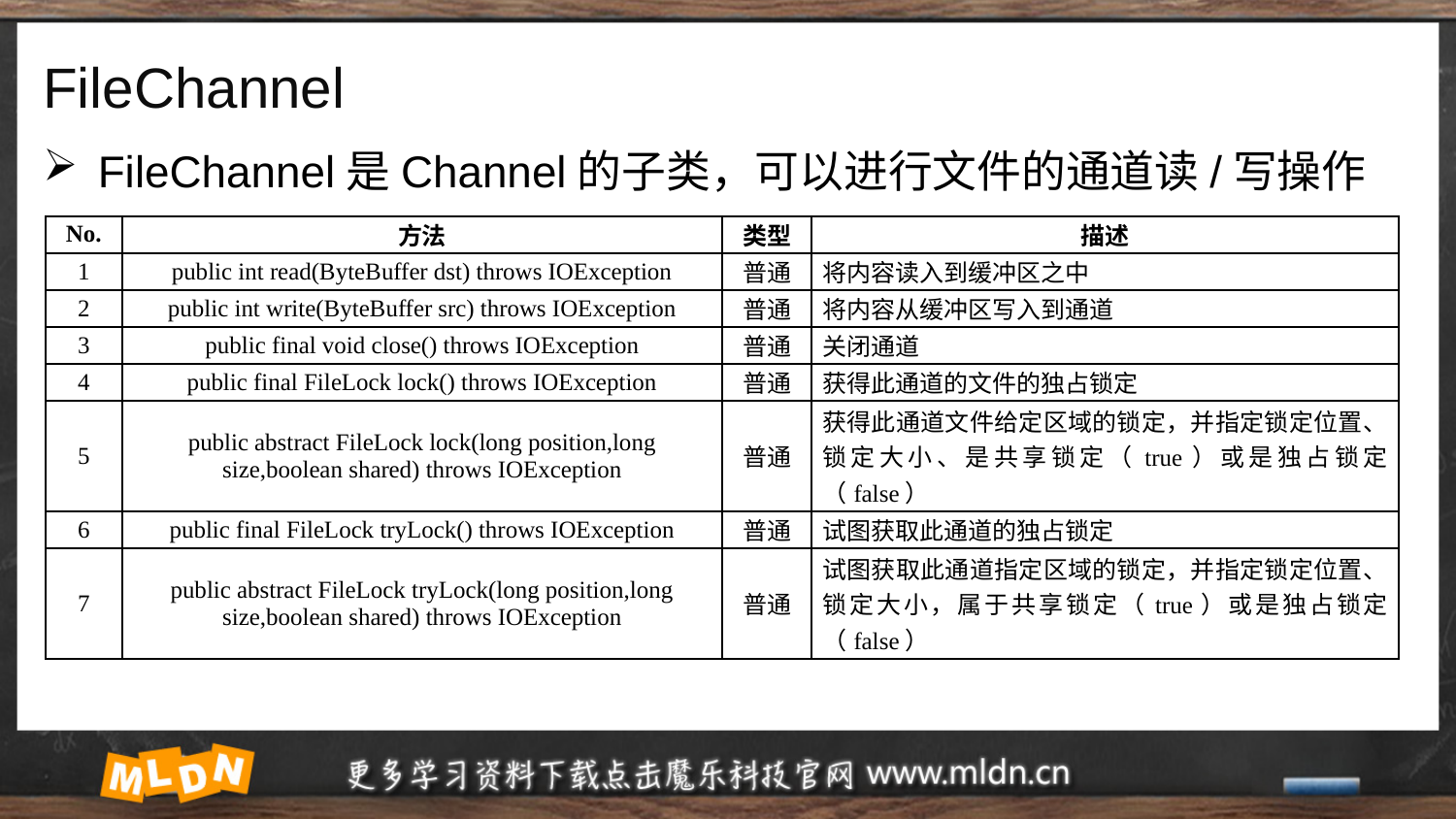

# FileChannel
FileChannel是Channel的子类，可以进行文件的通道读/写操作
| No. | 方法 | 类型 | 描述 |
| --- | --- | --- | --- |
| 1 | public int read(ByteBuffer dst) throws IOException | 普通 | 将内容读入到缓冲区之中 |
| 2 | public int write(ByteBuffer src) throws IOException | 普通 | 将内容从缓冲区写入到通道 |
| 3 | public final void close() throws IOException | 普通 | 关闭通道 |
| 4 | public final FileLock lock() throws IOException | 普通 | 获得此通道的文件的独占锁定 |
| 5 | public abstract FileLock lock(long position,long size,boolean shared) throws IOException | 普通 | 获得此通道文件给定区域的锁定，并指定锁定位置、锁定大小、是共享锁定（true）或是独占锁定（false） |
| 6 | public final FileLock tryLock() throws IOException | 普通 | 试图获取此通道的独占锁定 |
| 7 | public abstract FileLock tryLock(long position,long size,boolean shared) throws IOException | 普通 | 试图获取此通道指定区域的锁定，并指定锁定位置、锁定大小，属于共享锁定（true）或是独占锁定（false） |